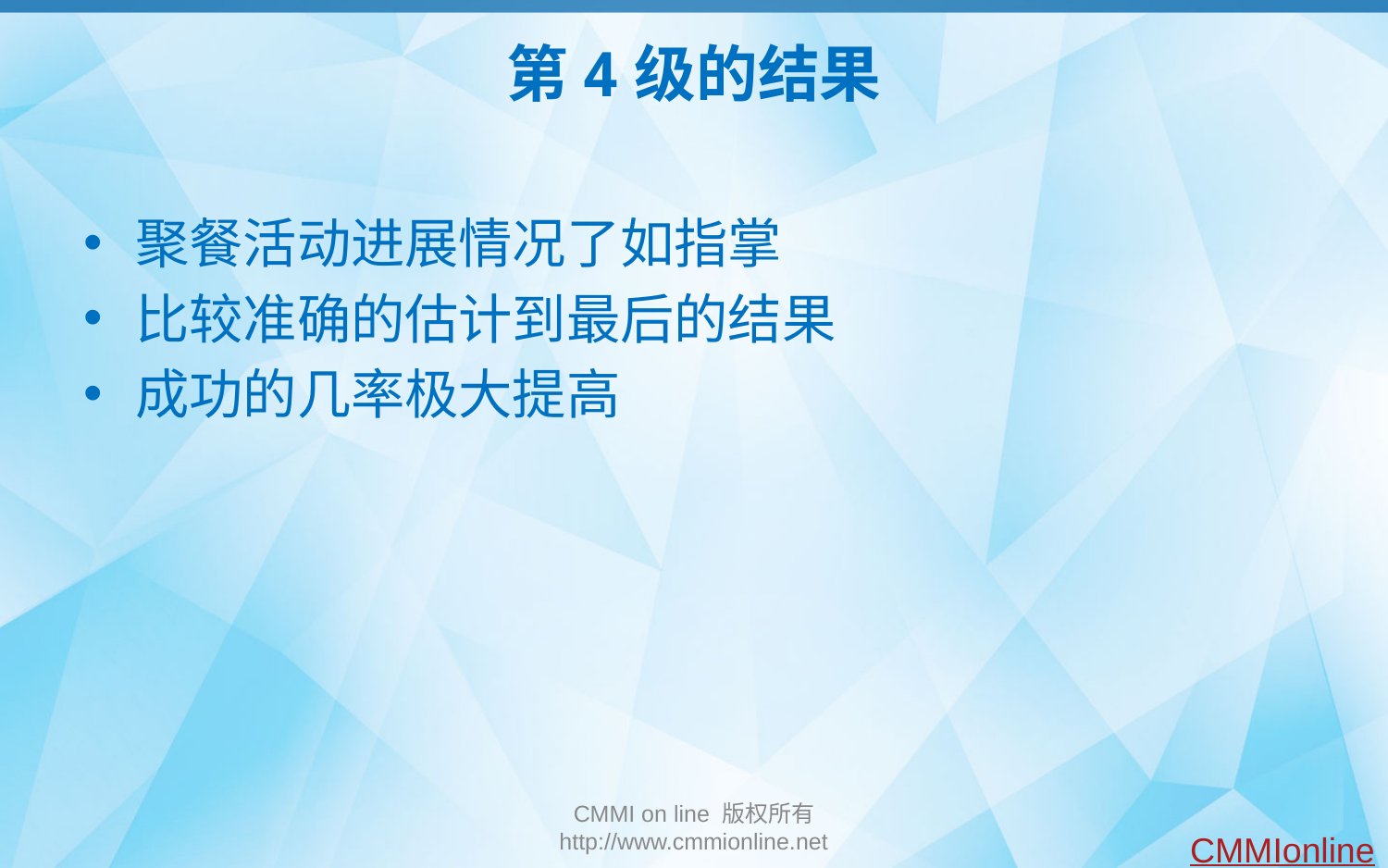

# 第4级的结果
聚餐活动进展情况了如指掌
比较准确的估计到最后的结果
成功的几率极大提高
CMMI on line 版权所有 http://www.cmmionline.net
CMMIonline